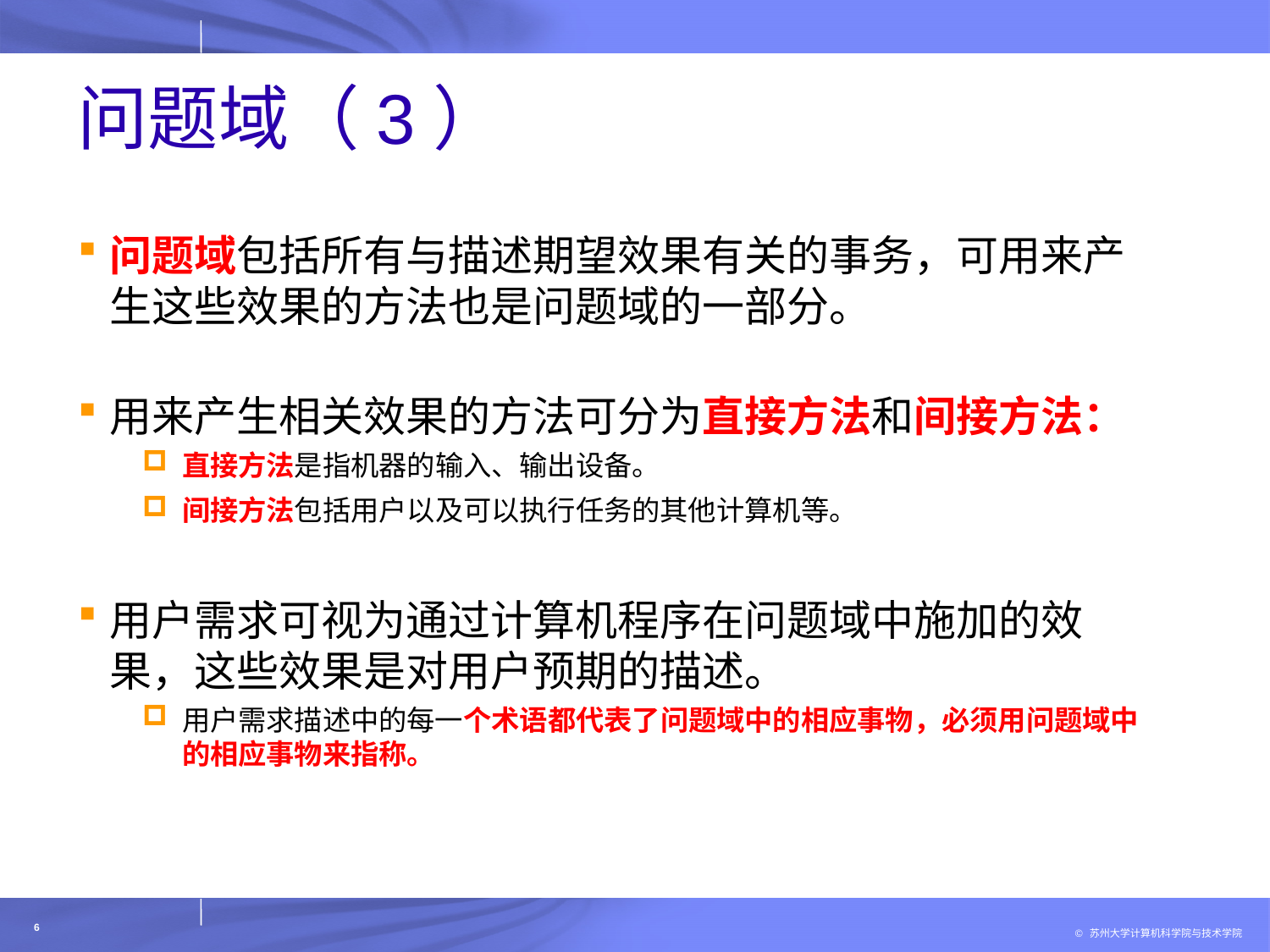

# 问题域（3）
问题域包括所有与描述期望效果有关的事务，可用来产生这些效果的方法也是问题域的一部分。

用来产生相关效果的方法可分为直接方法和间接方法：
直接方法是指机器的输入、输出设备。
间接方法包括用户以及可以执行任务的其他计算机等。

用户需求可视为通过计算机程序在问题域中施加的效果，这些效果是对用户预期的描述。
用户需求描述中的每一个术语都代表了问题域中的相应事物，必须用问题域中的相应事物来指称。
6